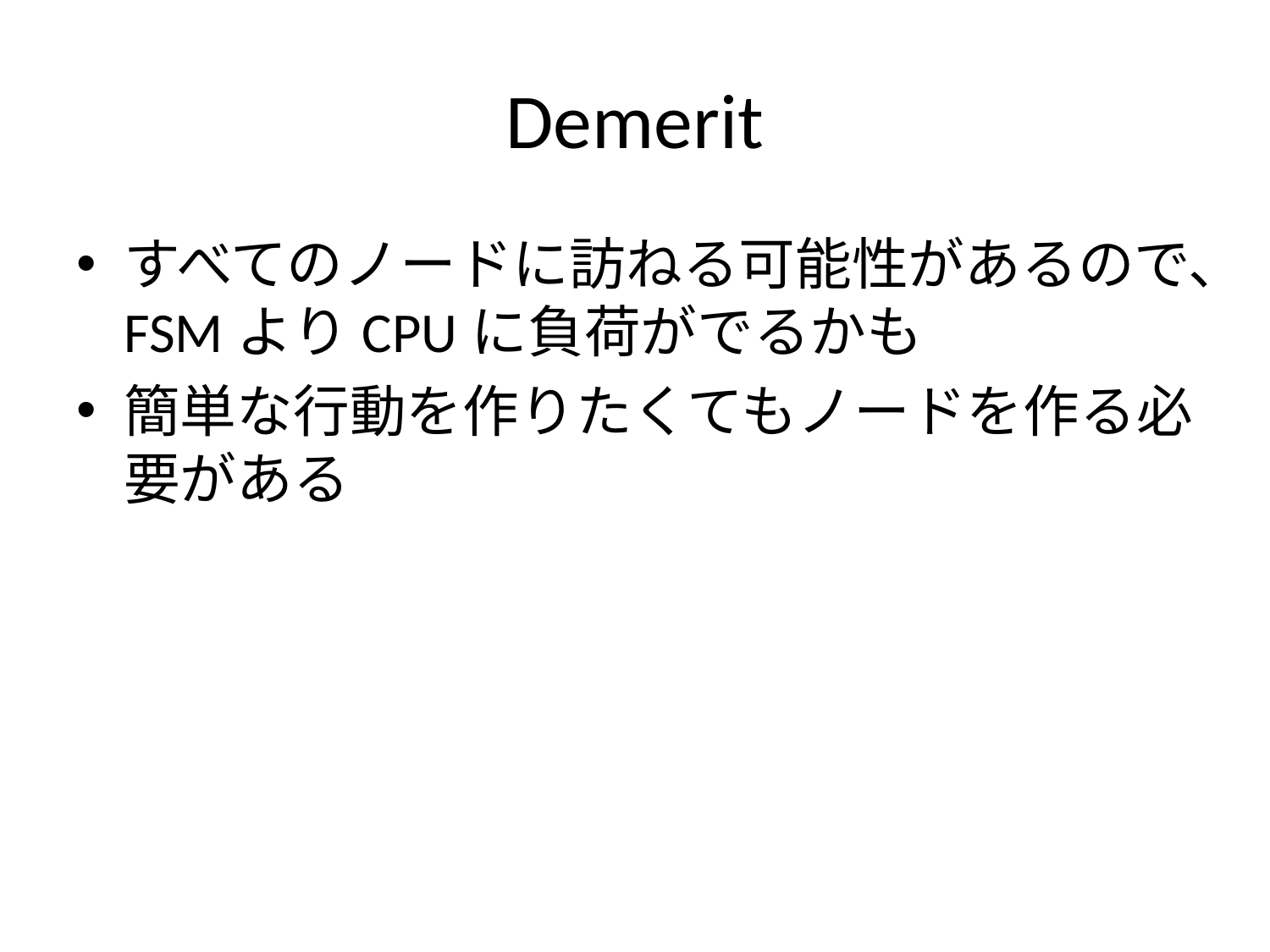

# Demerit
すべてのノードに訪ねる可能性があるので、FSMよりCPUに負荷がでるかも
簡単な行動を作りたくてもノードを作る必要がある